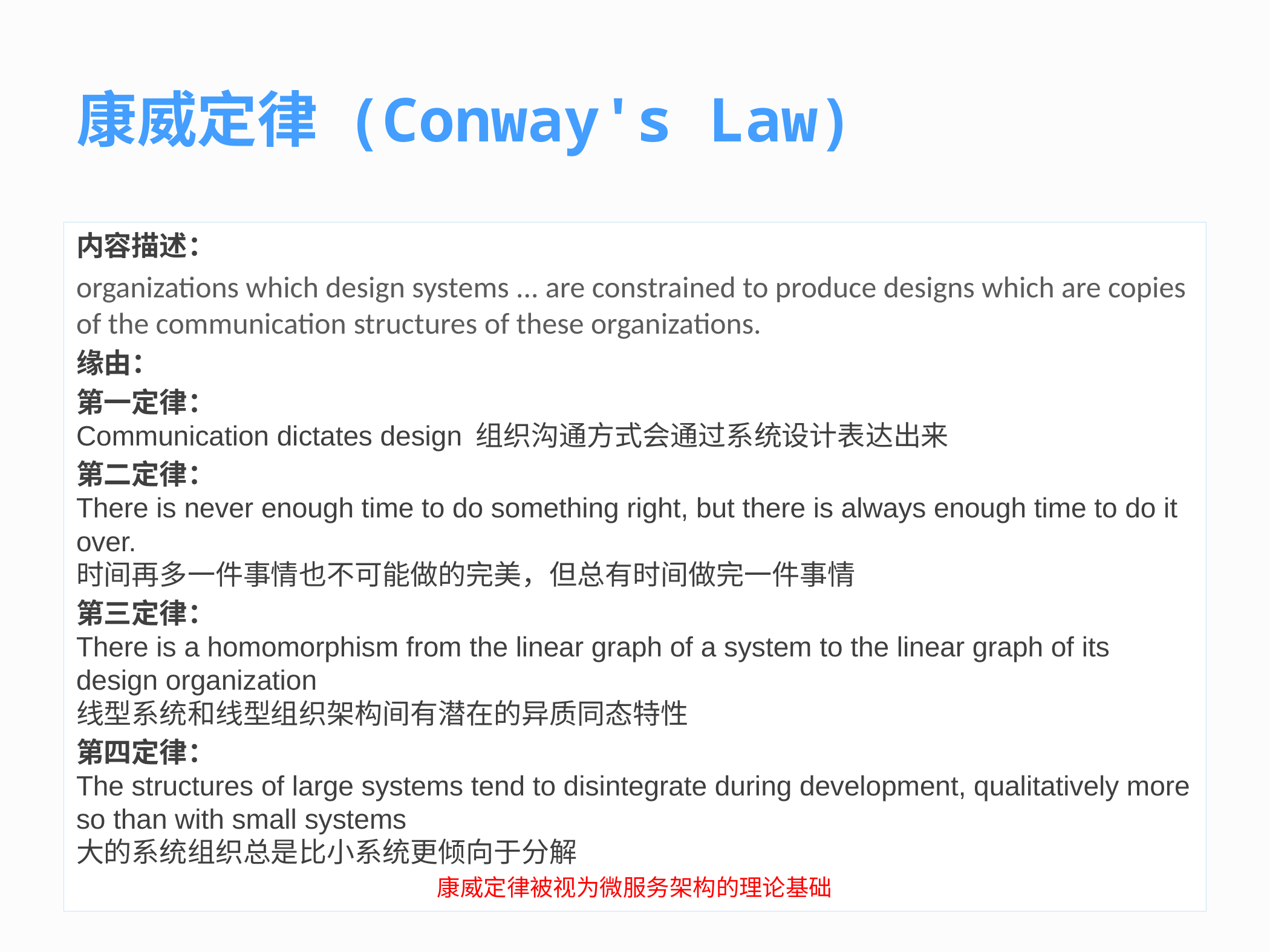

# 康威定律 (Conway's Law)
内容描述：
organizations which design systems ... are constrained to produce designs which are copies of the communication structures of these organizations.
缘由：
第一定律：
Communication dictates design 组织沟通方式会通过系统设计表达出来
第二定律：
There is never enough time to do something right, but there is always enough time to do it over.
时间再多一件事情也不可能做的完美，但总有时间做完一件事情
第三定律：
There is a homomorphism from the linear graph of a system to the linear graph of its design organization
线型系统和线型组织架构间有潜在的异质同态特性
第四定律：
The structures of large systems tend to disintegrate during development, qualitatively more so than with small systems
大的系统组织总是比小系统更倾向于分解
康威定律被视为微服务架构的理论基础